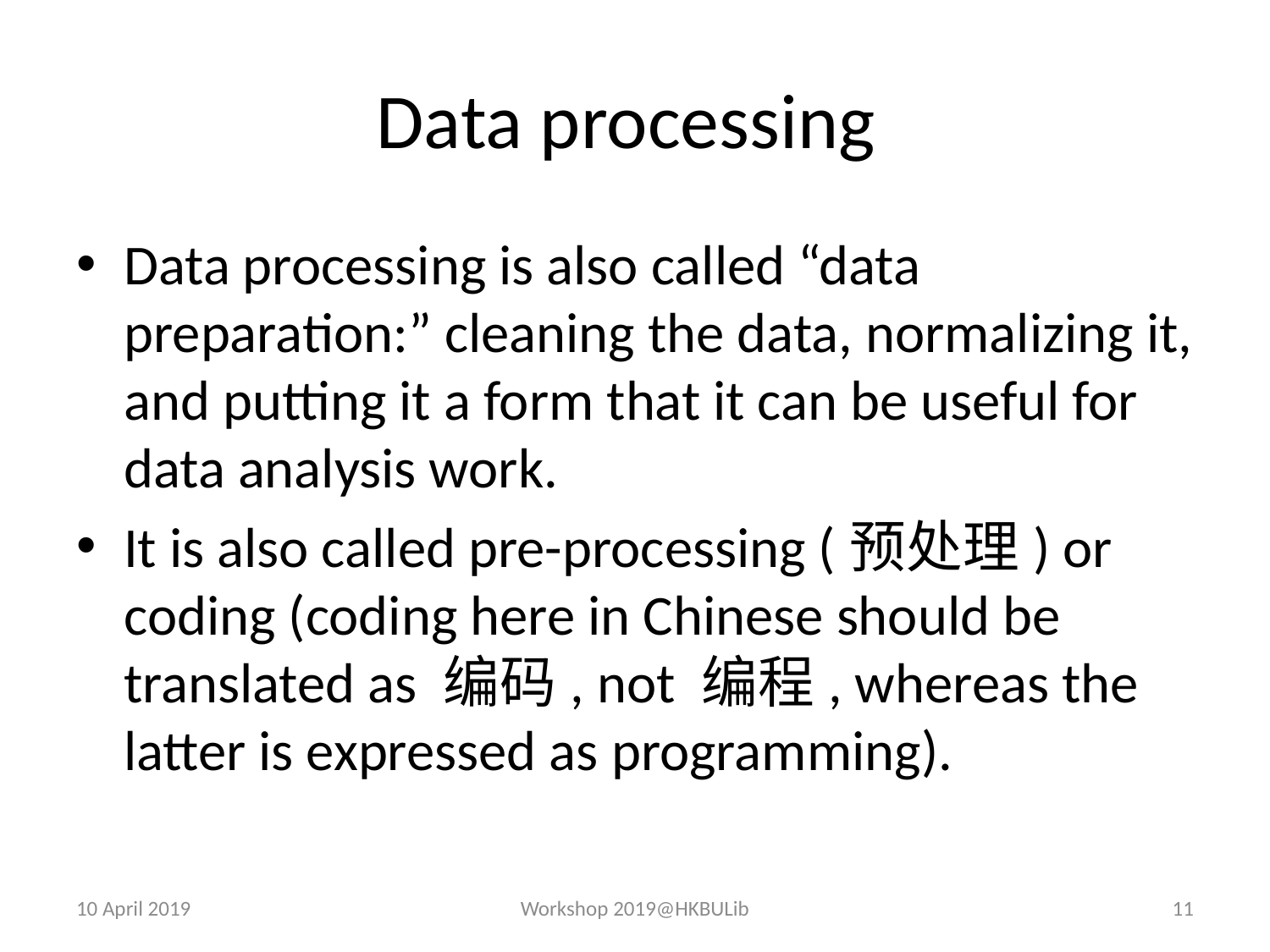

# Data processing
Data processing is also called “data preparation:” cleaning the data, normalizing it, and putting it a form that it can be useful for data analysis work.
It is also called pre-processing (预处理) or coding (coding here in Chinese should be translated as 编码, not 编程, whereas the latter is expressed as programming).
10 April 2019
Workshop 2019@HKBULib
11